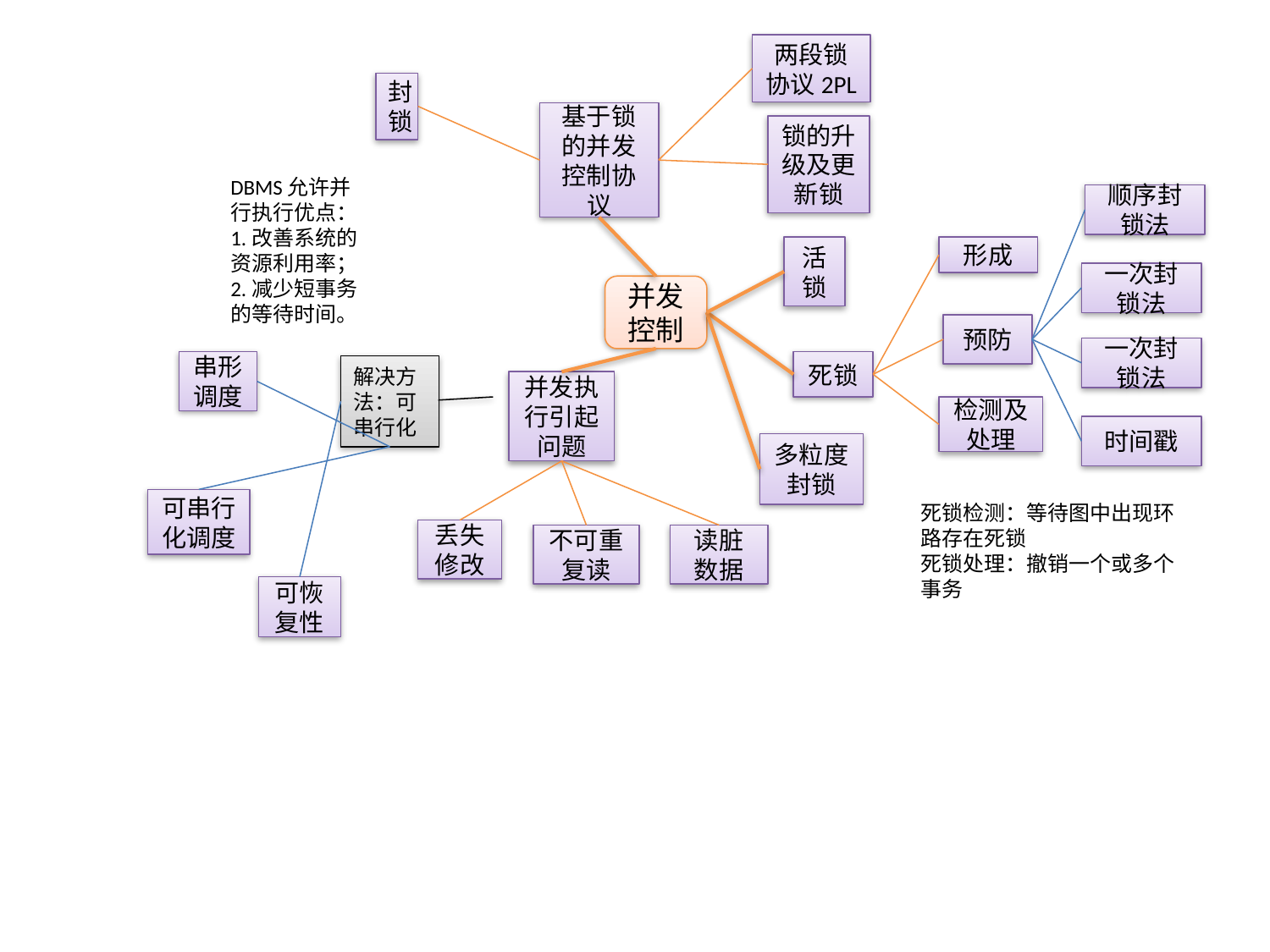

两段锁协议2PL
封锁
基于锁的并发控制协议
锁的升级及更新锁
DBMS允许并行执行优点：
1.改善系统的资源利用率；
2.减少短事务的等待时间。

顺序封锁法
活锁
形成
一次封锁法
并发控制
预防
一次封锁法
死锁
串形调度
解决方法：可串行化
并发执行引起问题
检测及处理
时间戳
多粒度封锁
可串行化调度
死锁检测：等待图中出现环路存在死锁
死锁处理：撤销一个或多个事务
丢失修改
不可重复读
读脏数据
可恢复性